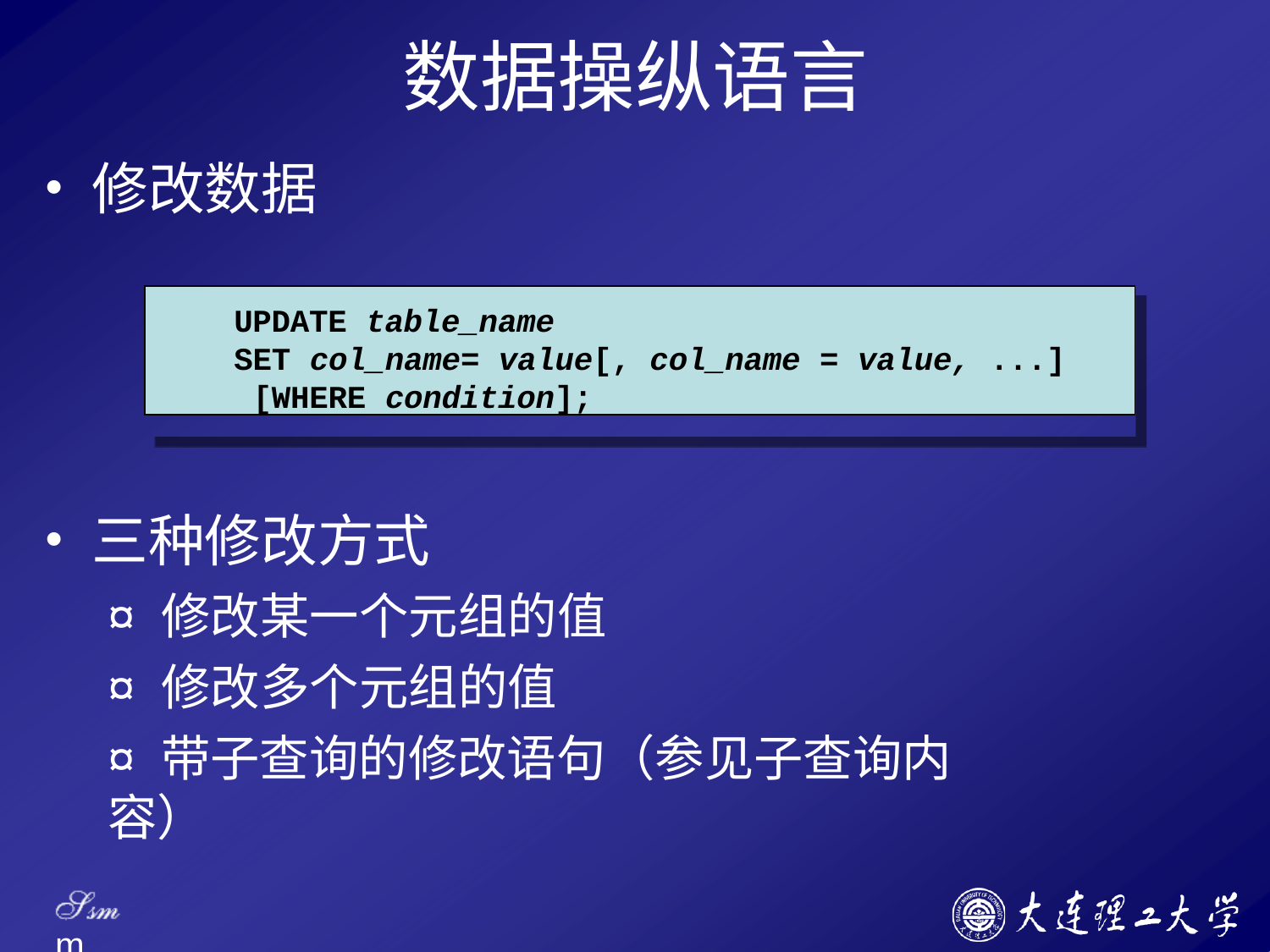

# 数据操纵语言
修改数据
UPDATE table_name
SET col_name= value[, col_name = value, ...]  [WHERE condition];

三种修改方式
¤ 修改某一个元组的值
¤ 修改多个元组的值
¤ 带子查询的修改语句（参见子查询内容）

Ssm